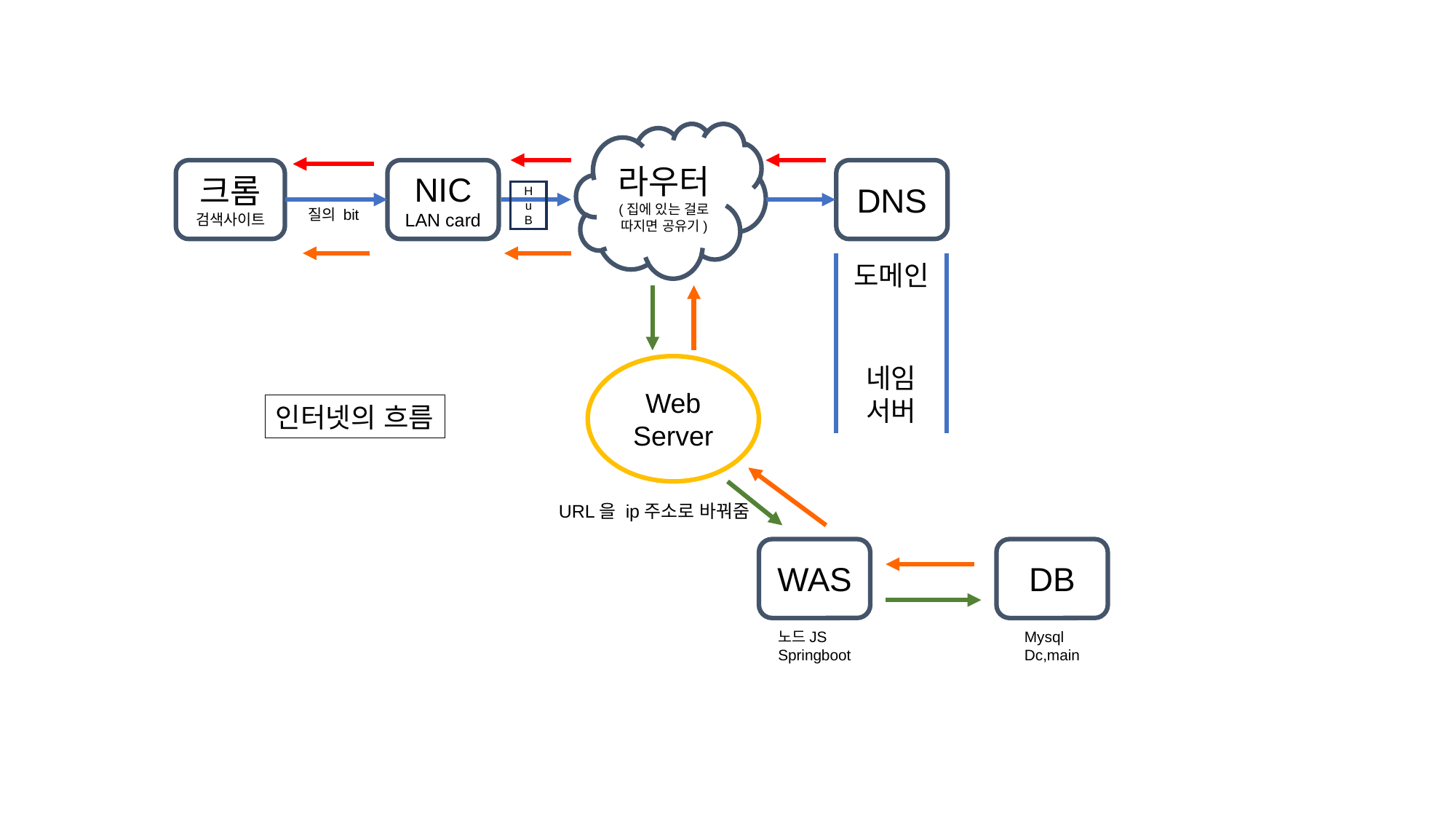

라우터
(집에 있는 걸로 따지면 공유기)
NIC
LAN card
DNS
크롬
검색사이트
HuB
질의 bit
도메인
Web
Server
네임
서버
인터넷의 흐름
URL을 ip주소로 바꿔줌
DB
WAS
노드JS
Springboot
Mysql
Dc,main